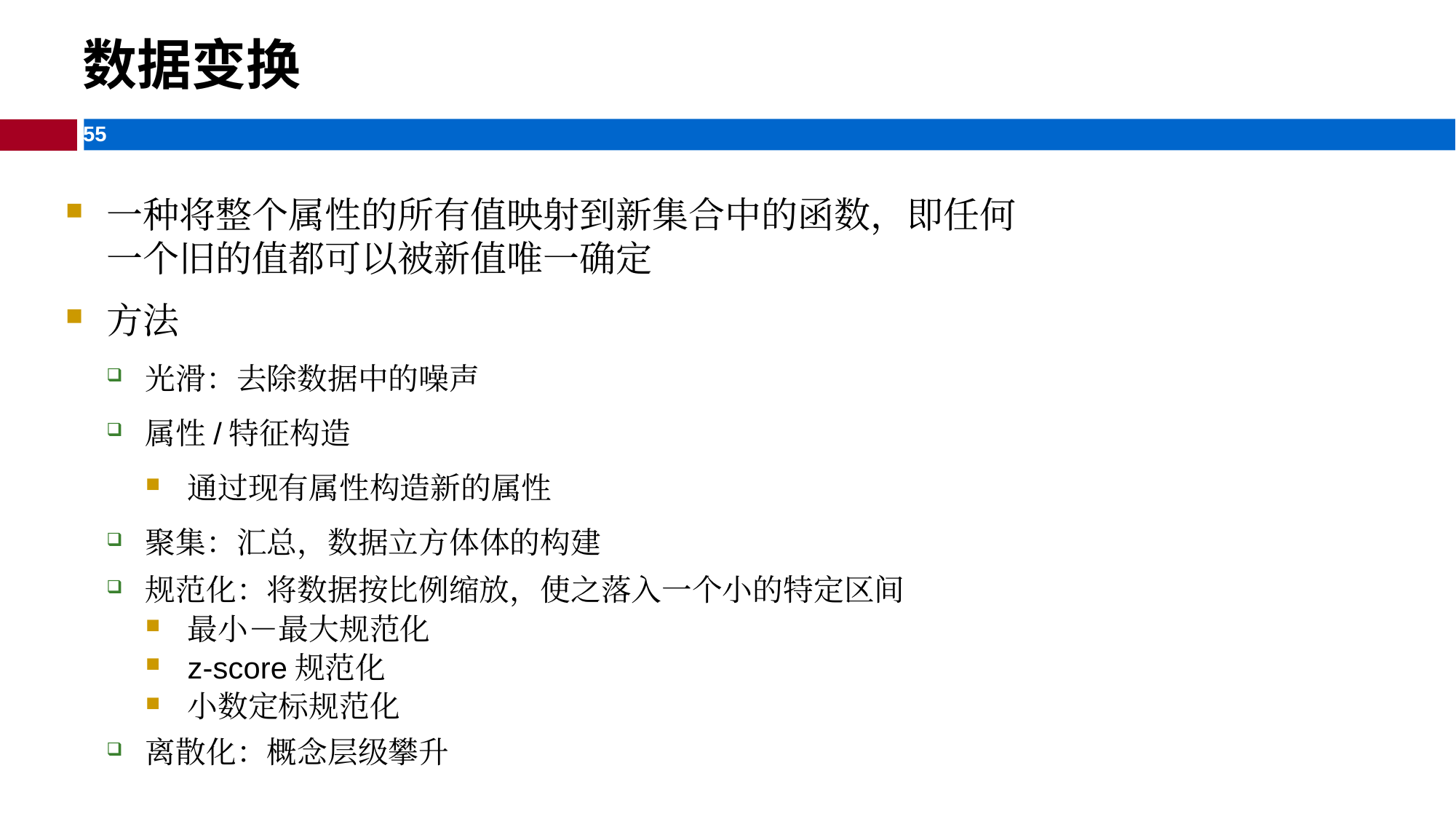

数据变换
一种将整个属性的所有值映射到新集合中的函数，即任何一个旧的值都可以被新值唯一确定
方法
光滑：去除数据中的噪声
属性/特征构造
通过现有属性构造新的属性
聚集：汇总，数据立方体体的构建
规范化：将数据按比例缩放，使之落入一个小的特定区间
最小－最大规范化
z-score规范化
小数定标规范化
离散化：概念层级攀升